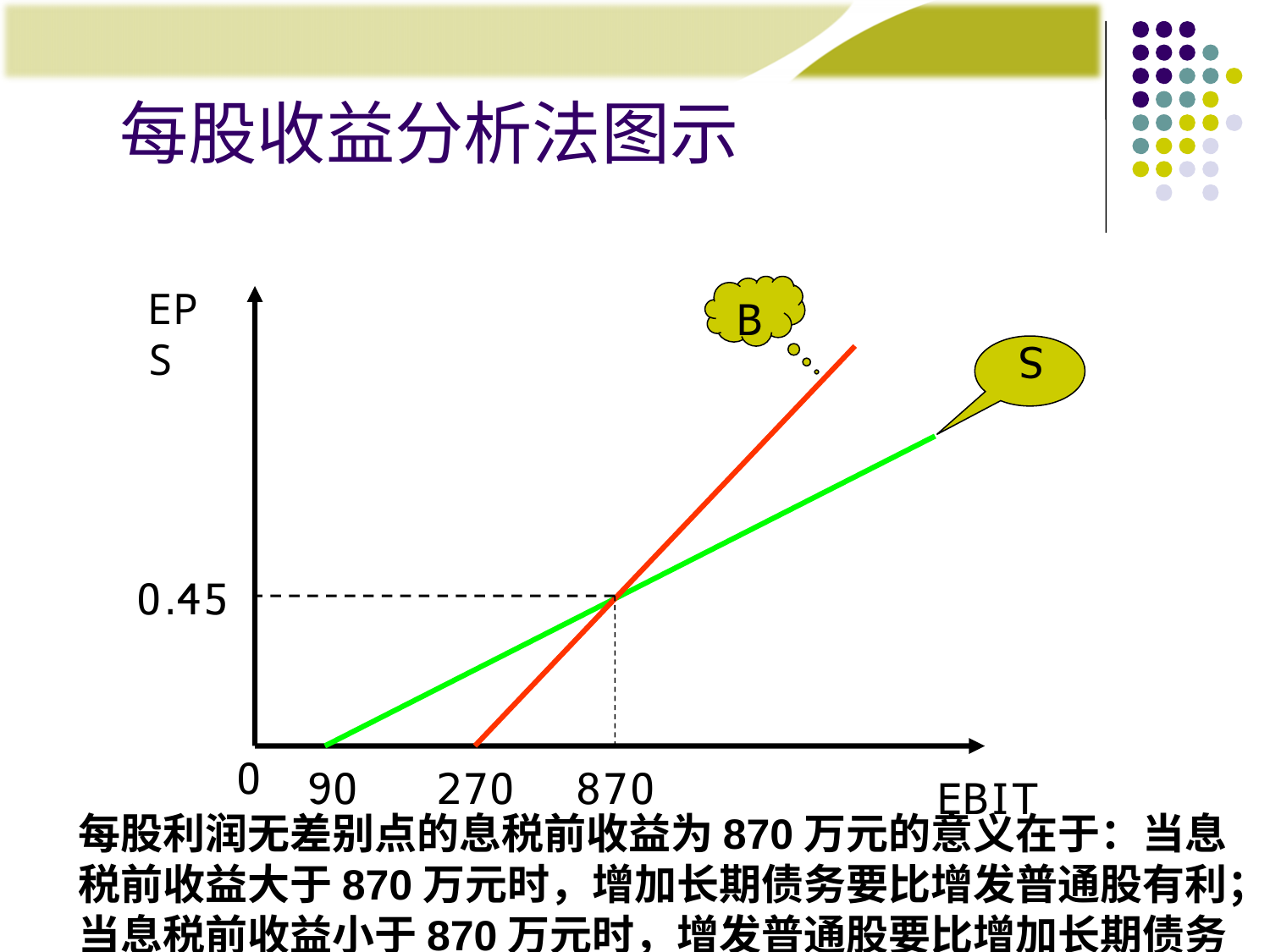

# 每股收益分析法图示
EPS
B

S

0.45

0

90
270
870
EBIT
每股利润无差别点的息税前收益为870万元的意义在于：当息税前收益大于870万元时，增加长期债务要比增发普通股有利；当息税前收益小于870万元时，增发普通股要比增加长期债务有利。